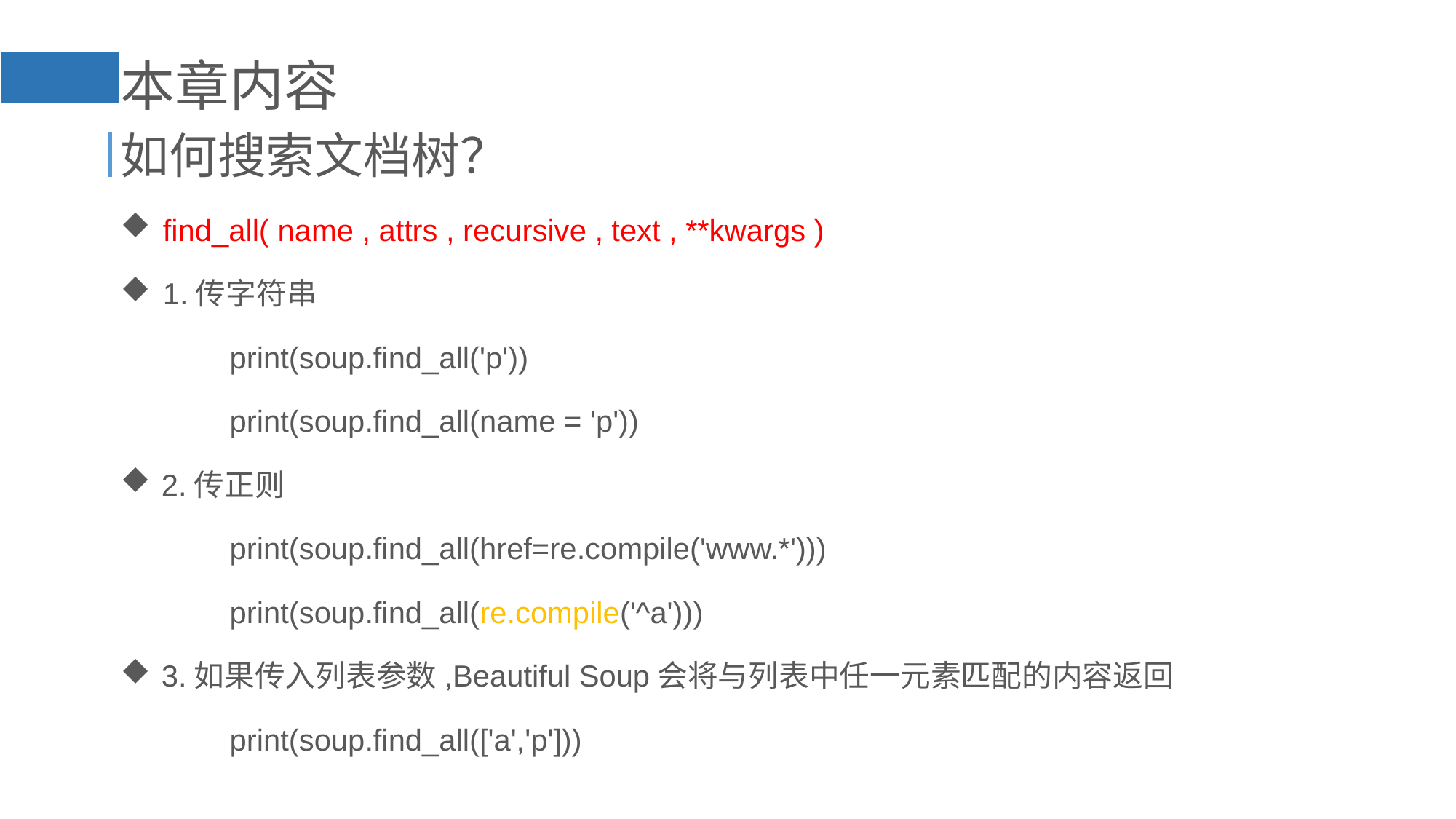

本章内容

如何搜索文档树？
 find_all( name , attrs , recursive , text , **kwargs )
 1.传字符串
	print(soup.find_all('p'))
	print(soup.find_all(name = 'p'))
2.传正则
	print(soup.find_all(href=re.compile('www.*')))
	print(soup.find_all(re.compile('^a')))
3.如果传入列表参数,Beautiful Soup会将与列表中任一元素匹配的内容返回
	print(soup.find_all(['a','p']))